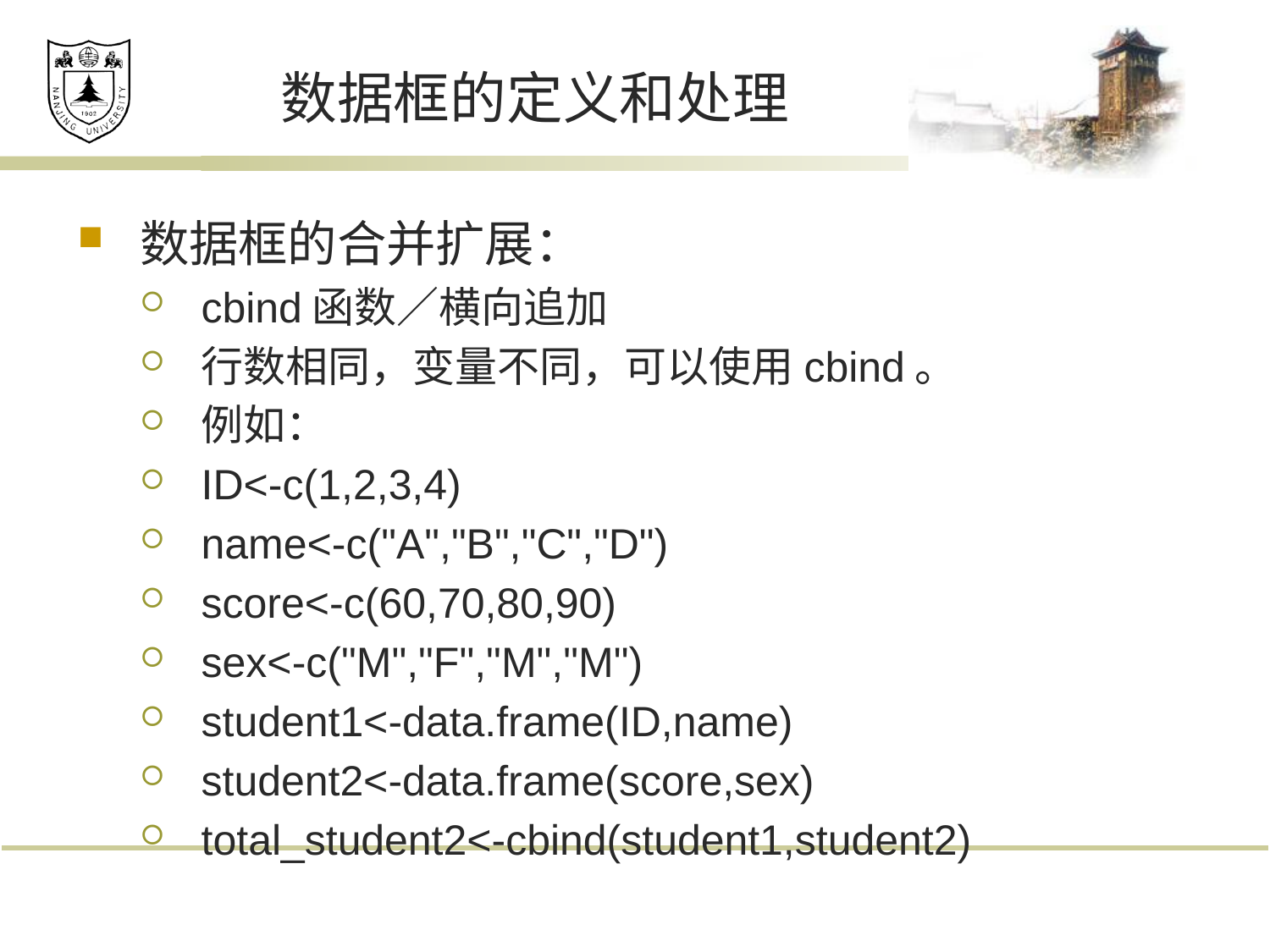

# 数据框的定义和处理
数据框的合并扩展：
cbind函数／横向追加
行数相同，变量不同，可以使用cbind。
例如：
ID<-c(1,2,3,4)
name<-c("A","B","C","D")
score<-c(60,70,80,90)
sex<-c("M","F","M","M")
student1<-data.frame(ID,name)
student2<-data.frame(score,sex)
total_student2<-cbind(student1,student2)